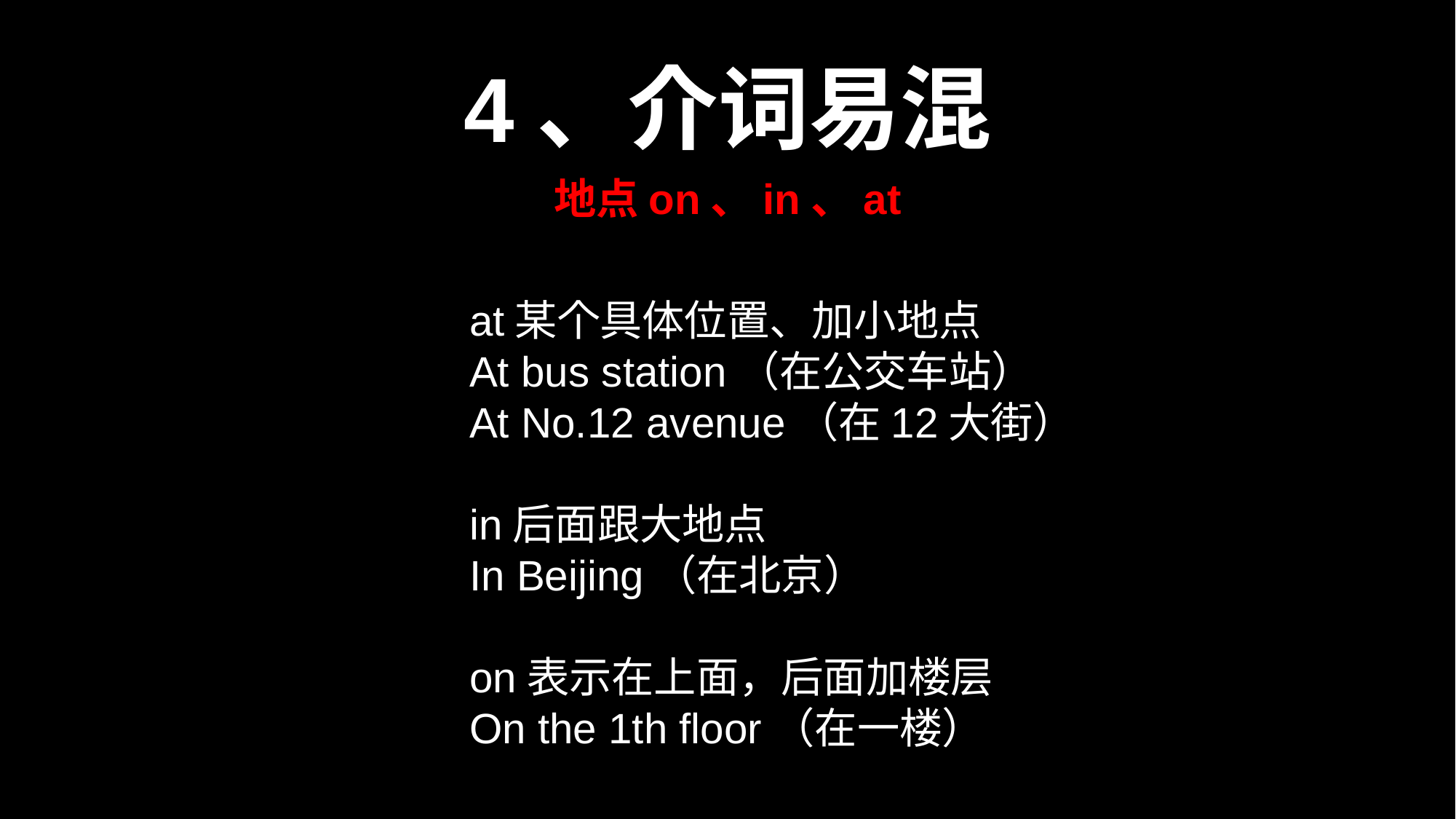

4、介词易混
地点on、in、at
at某个具体位置、加小地点
At bus station（在公交车站）
At No.12 avenue（在12大街）

in后面跟大地点
In Beijing（在北京）

on表示在上面，后面加楼层
On the 1th floor（在一楼）